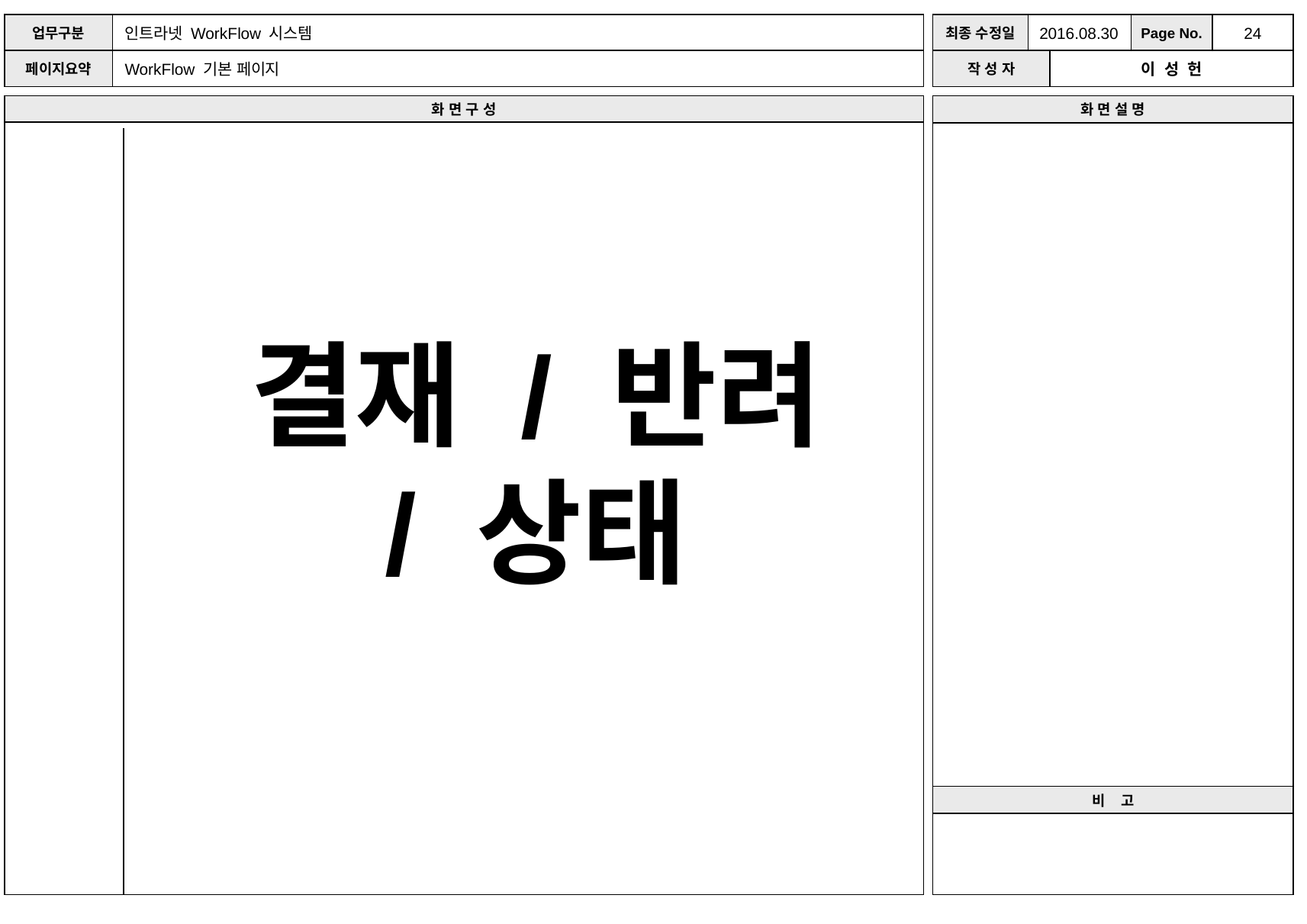

2016.08.30
WorkFlow 기본 페이지
결재 / 반려
/ 상태